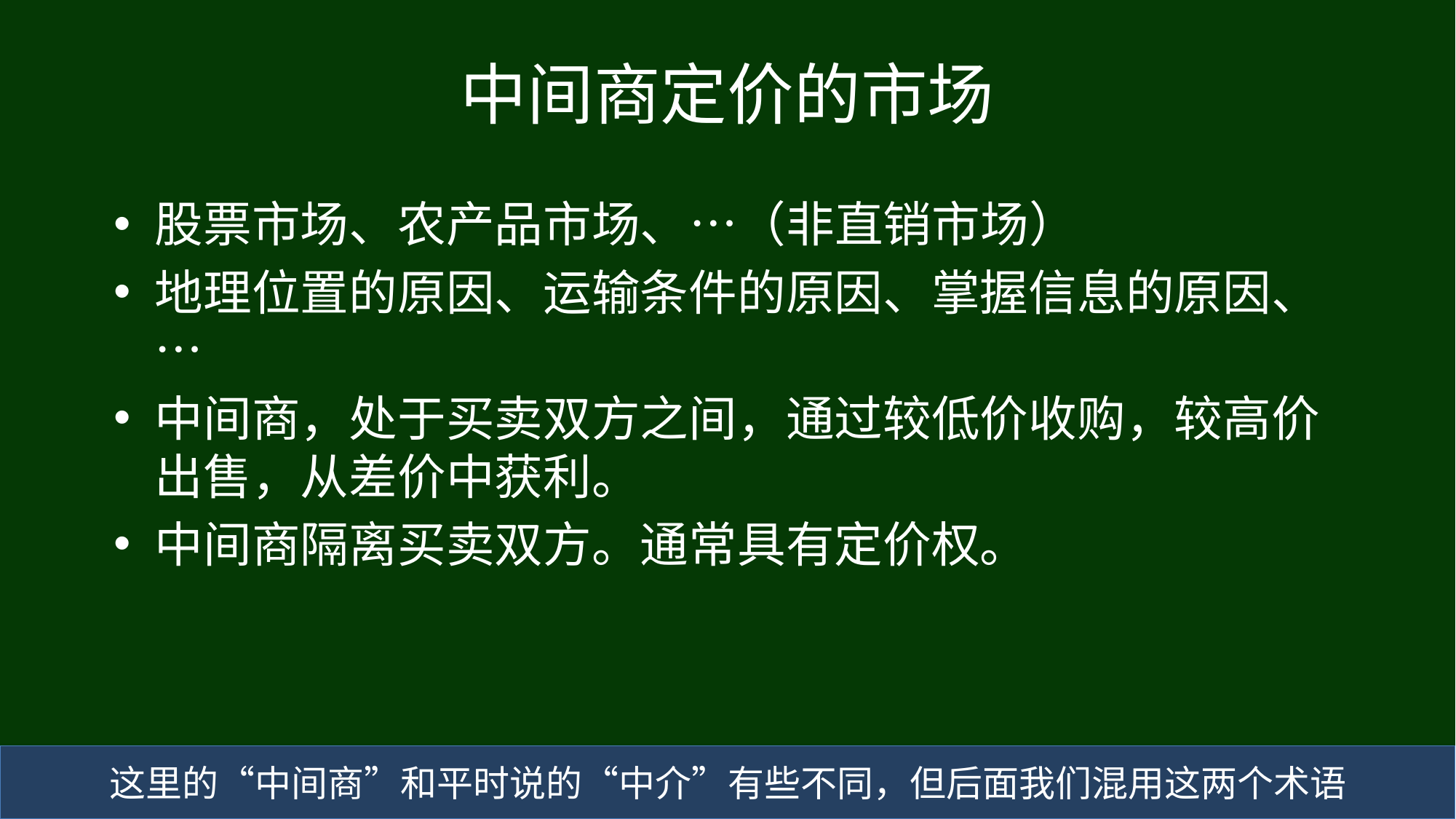

# 中间商定价的市场
股票市场、农产品市场、…（非直销市场）
地理位置的原因、运输条件的原因、掌握信息的原因、…
中间商，处于买卖双方之间，通过较低价收购，较高价出售，从差价中获利。
中间商隔离买卖双方。通常具有定价权。
这里的“中间商”和平时说的“中介”有些不同，但后面我们混用这两个术语